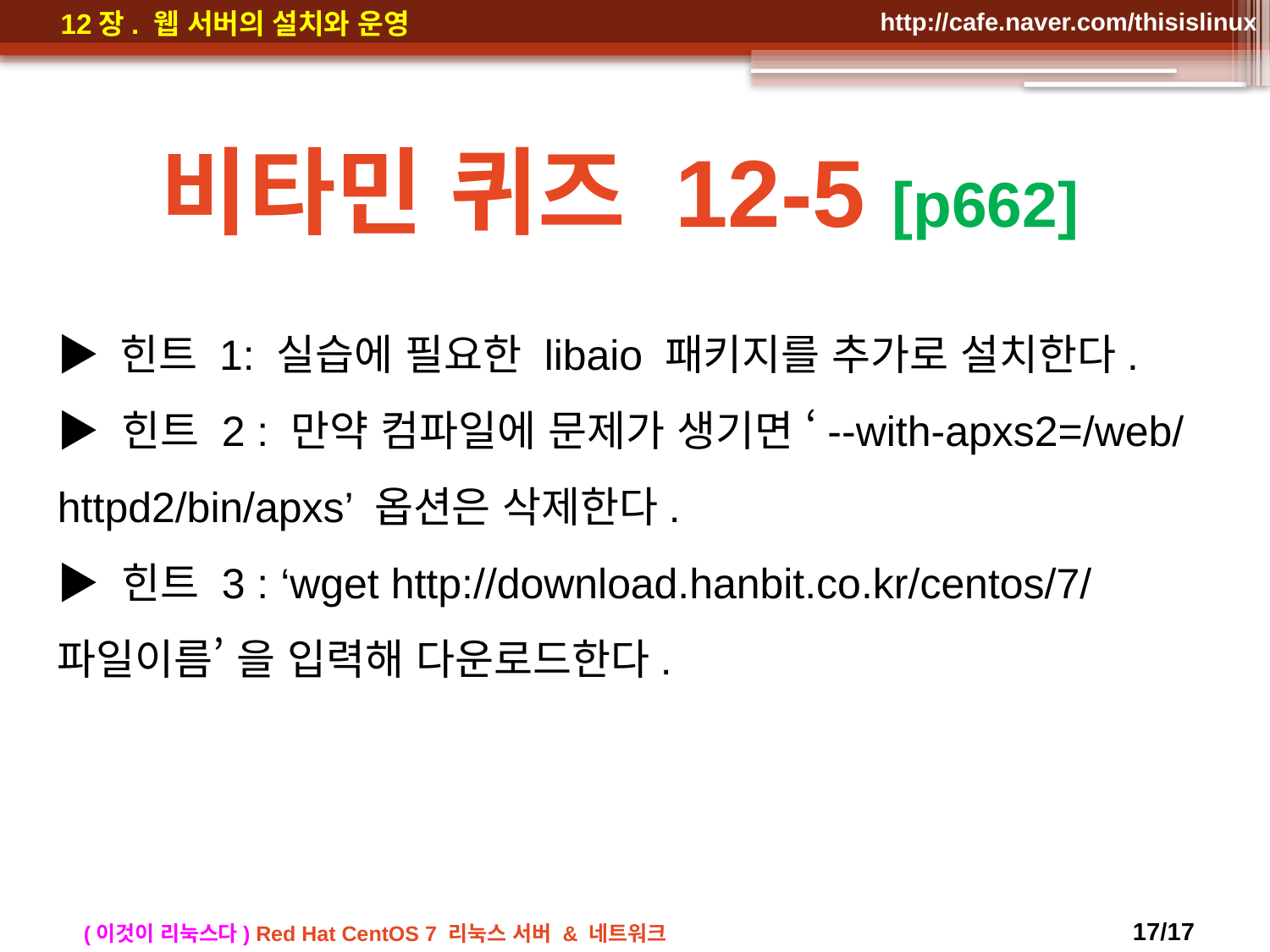

비타민 퀴즈 12-5 [p662]
▶ 힌트 1: 실습에 필요한 libaio 패키지를 추가로 설치한다.
▶ 힌트 2 : 만약 컴파일에 문제가 생기면 ‘--with-apxs2=/web/httpd2/bin/apxs’ 옵션은 삭제한다.
▶ 힌트 3 : ‘wget http://download.hanbit.co.kr/centos/7/파일이름’ 을 입력해 다운로드한다.